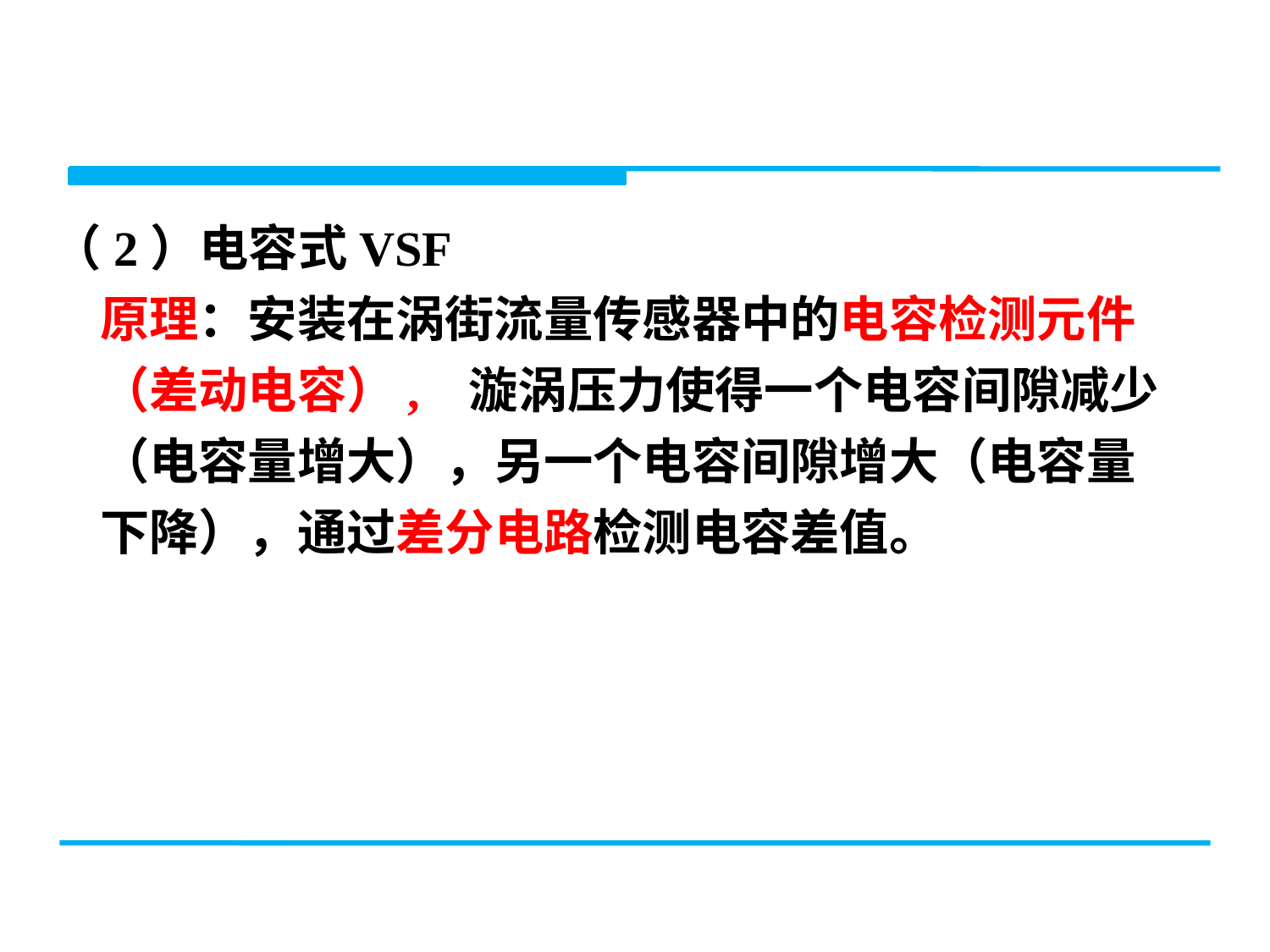

（2）电容式VSF
原理：安装在涡街流量传感器中的电容检测元件（差动电容）,   漩涡压力使得一个电容间隙减少（电容量增大），另一个电容间隙增大（电容量下降），通过差分电路检测电容差值。